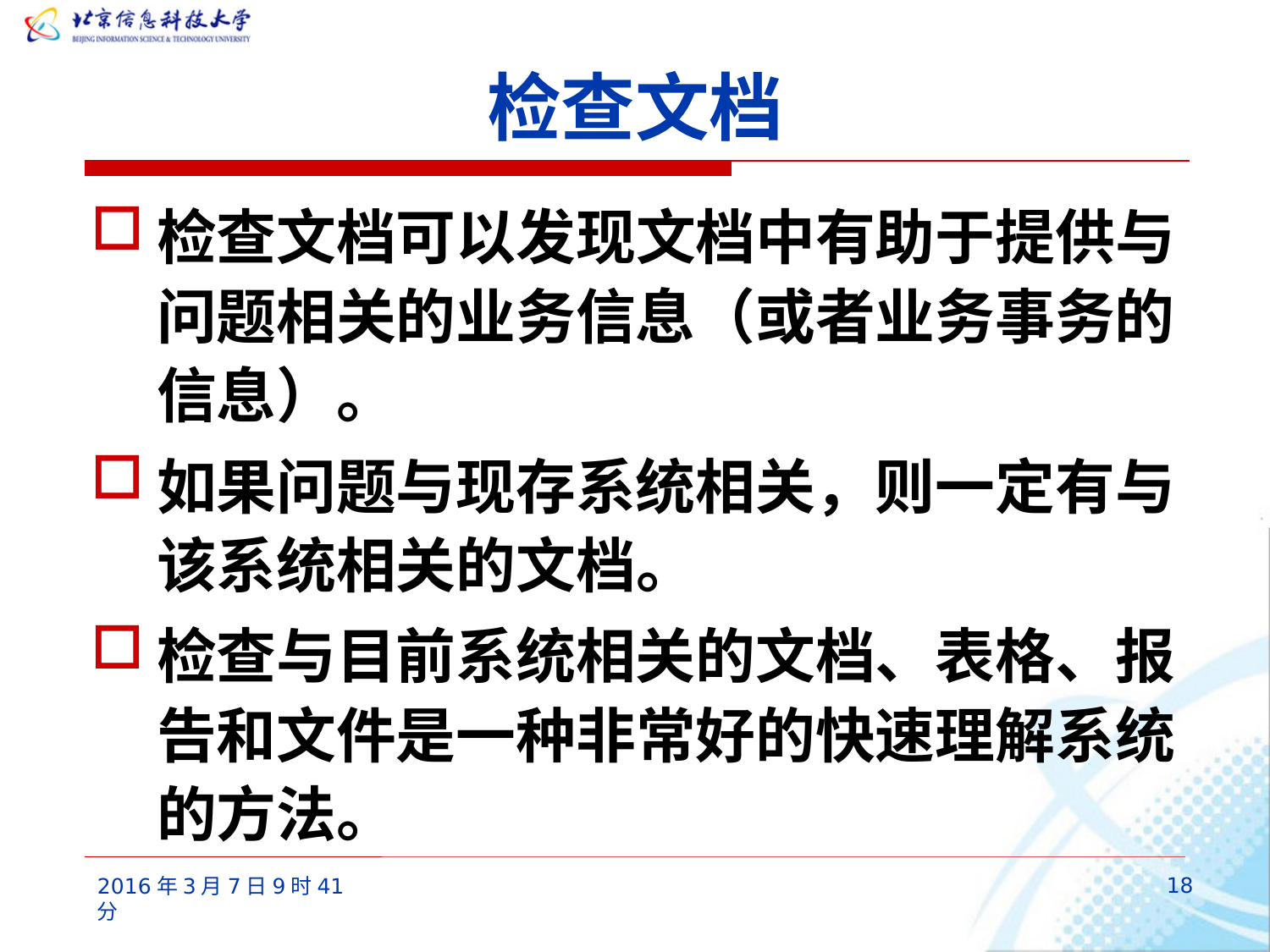

# 检查文档
检查文档可以发现文档中有助于提供与问题相关的业务信息（或者业务事务的信息）。
如果问题与现存系统相关，则一定有与该系统相关的文档。
检查与目前系统相关的文档、表格、报告和文件是一种非常好的快速理解系统的方法。
2016年3月7日9时41分